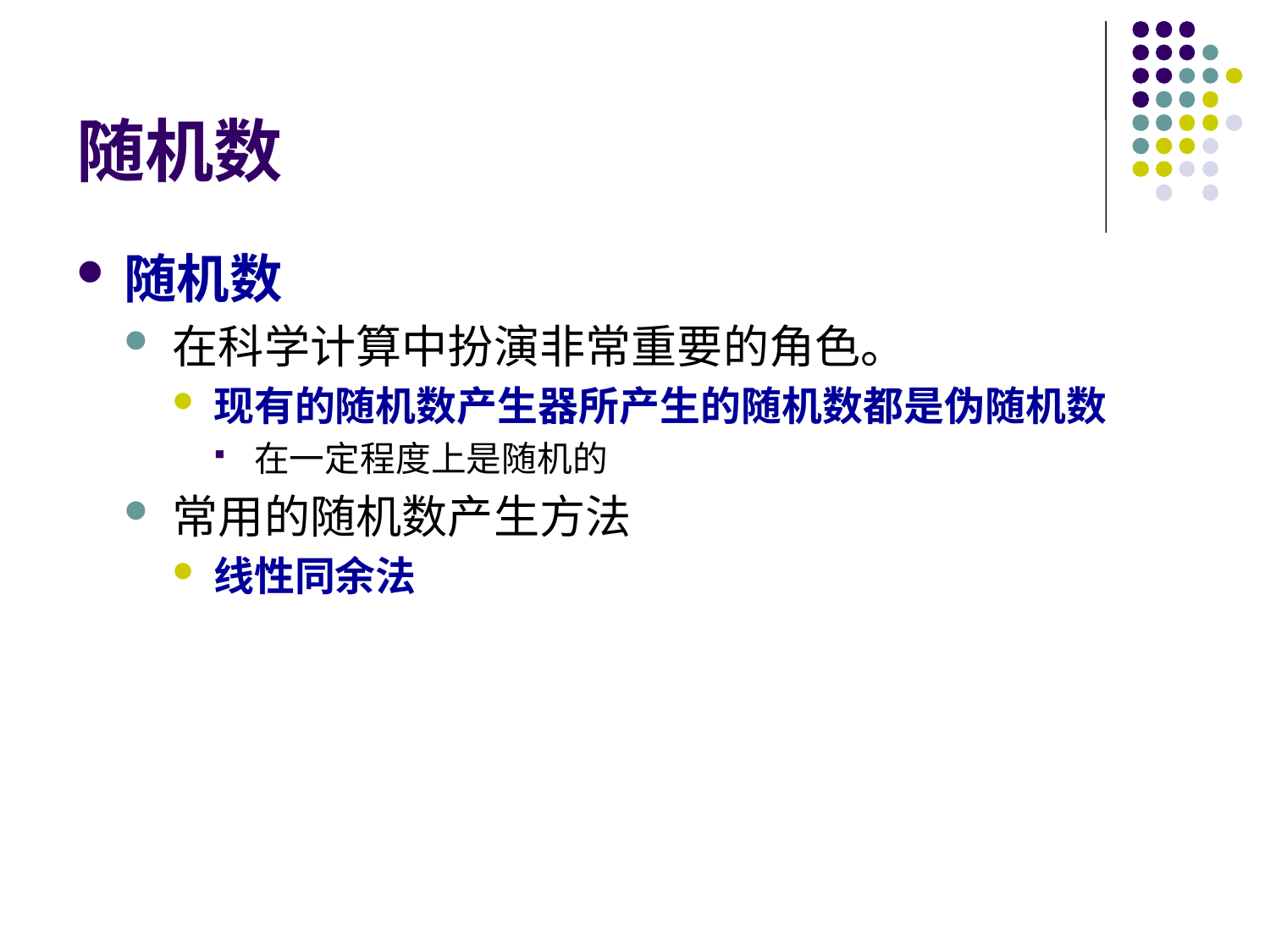

# 随机数
随机数
在科学计算中扮演非常重要的角色。
现有的随机数产生器所产生的随机数都是伪随机数
在一定程度上是随机的
常用的随机数产生方法
线性同余法